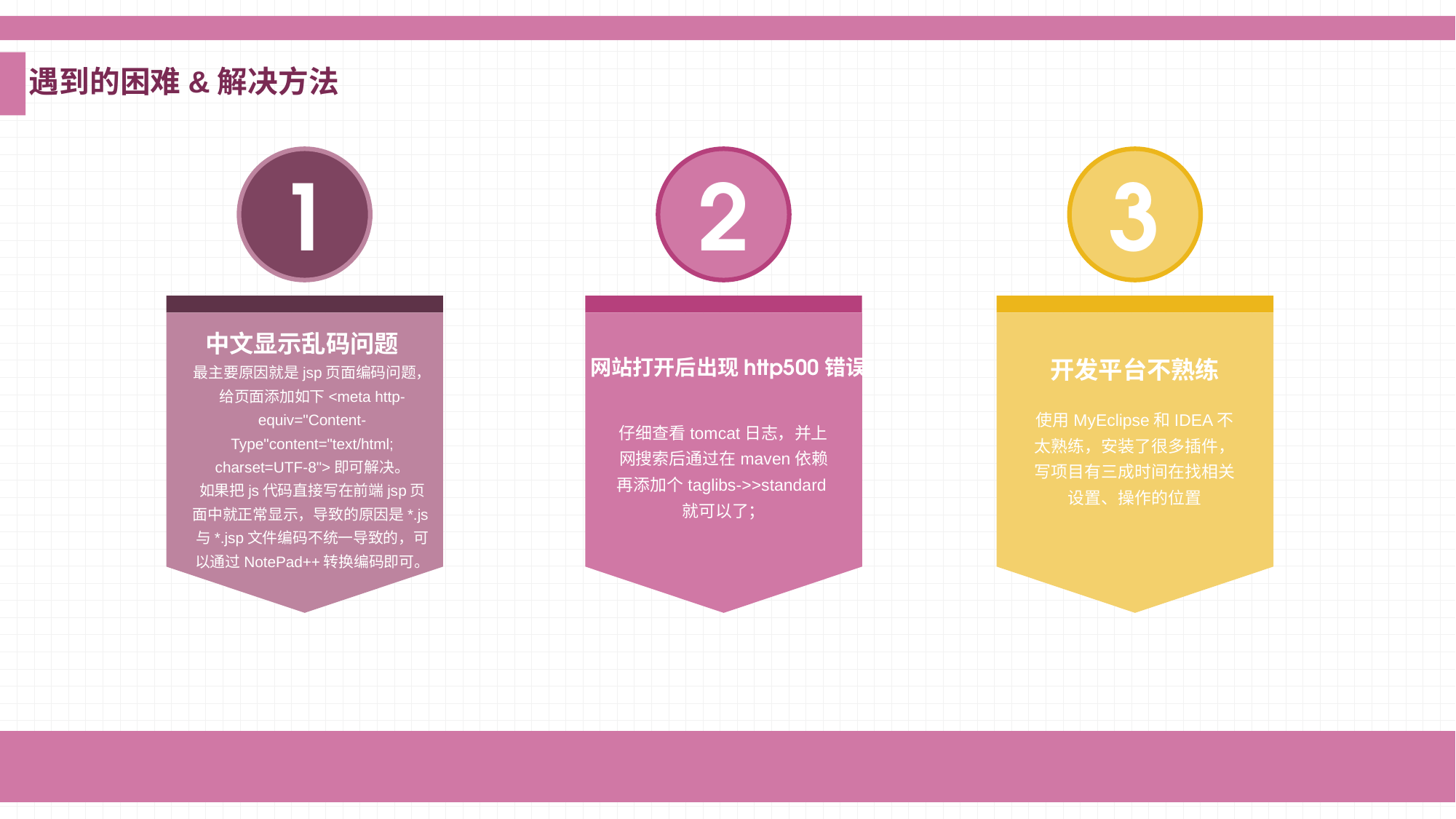

遇到的困难&解决方法
2
3
1

中文显示乱码问题

开发平台不熟练

网站打开后出现http500错误
最主要原因就是jsp页面编码问题，给页面添加如下<meta http-equiv="Content-Type"content="text/html; charset=UTF-8">即可解决。
如果把js代码直接写在前端jsp页面中就正常显示，导致的原因是*.js与*.jsp文件编码不统一导致的，可以通过NotePad++转换编码即可。
使用MyEclipse和IDEA不太熟练，安装了很多插件，写项目有三成时间在找相关设置、操作的位置
仔细查看tomcat日志，并上网搜索后通过在maven依赖再添加个taglibs->>standard就可以了；